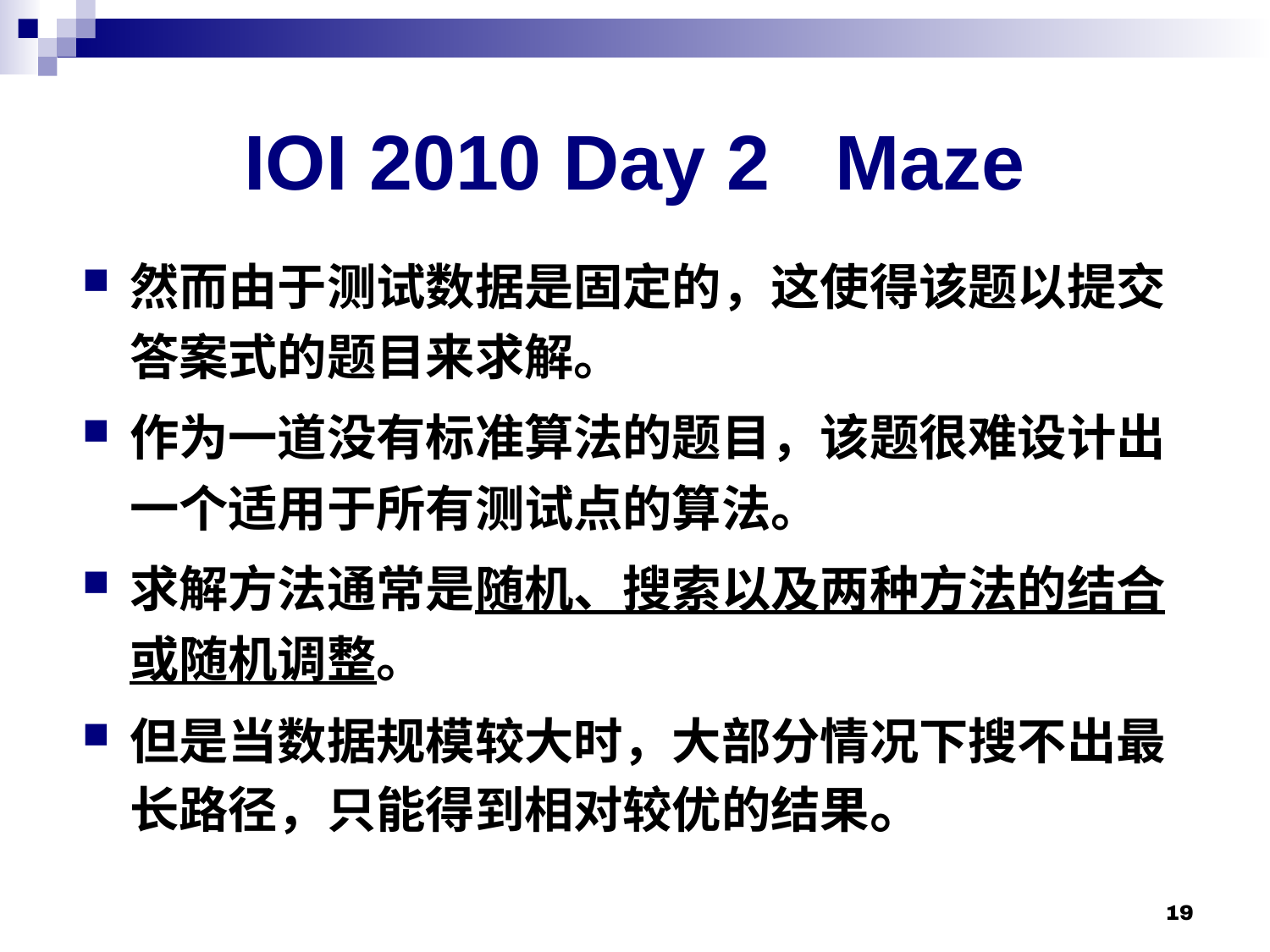

# IOI 2010 Day 2   Maze
然而由于测试数据是固定的，这使得该题以提交答案式的题目来求解。
作为一道没有标准算法的题目，该题很难设计出一个适用于所有测试点的算法。
求解方法通常是随机、搜索以及两种方法的结合或随机调整。
但是当数据规模较大时，大部分情况下搜不出最长路径，只能得到相对较优的结果。
19